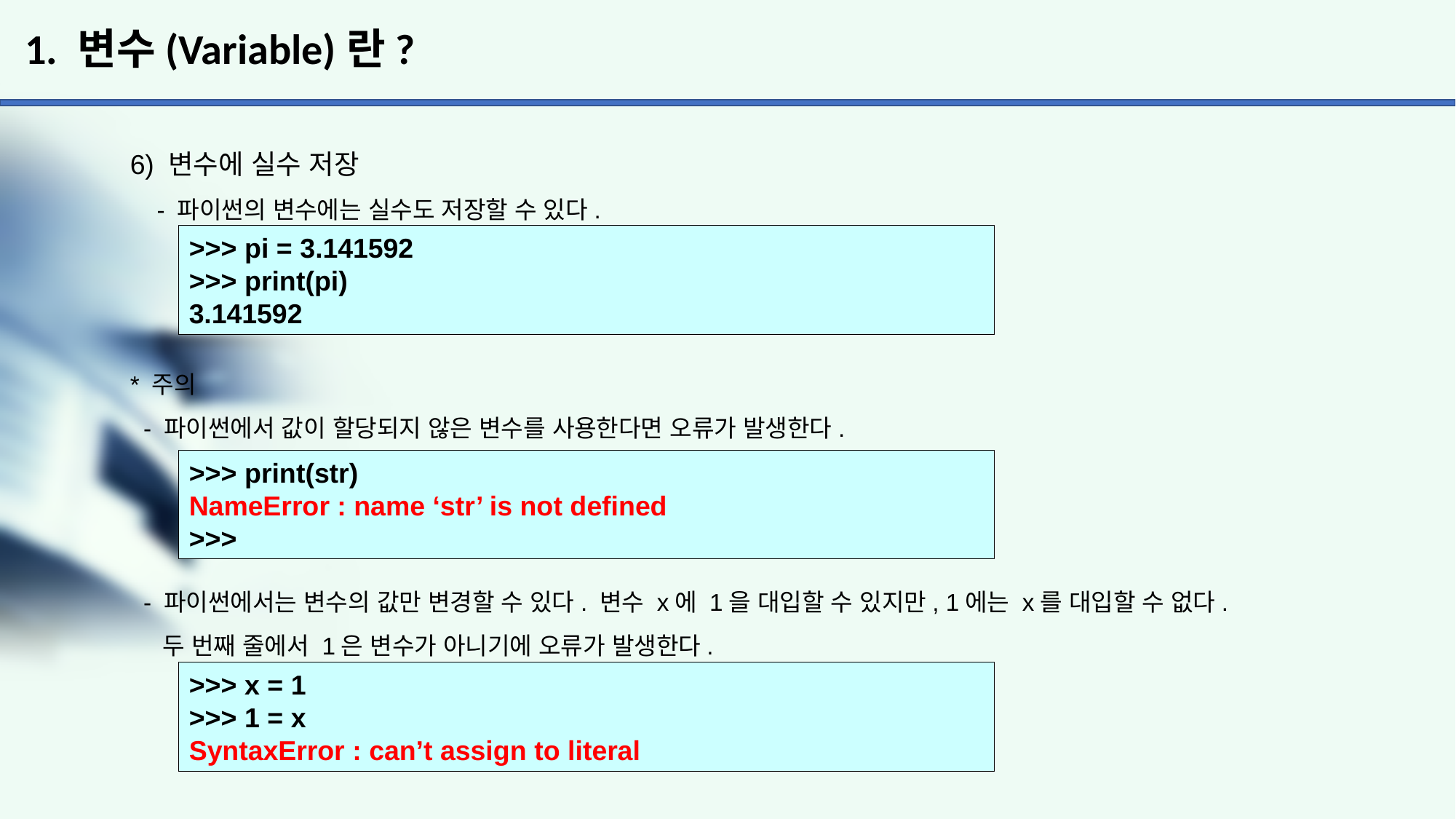

# 1. 변수(Variable)란?
6) 변수에 실수 저장
    - 파이썬의 변수에는 실수도 저장할 수 있다.

* 주의
  - 파이썬에서 값이 할당되지 않은 변수를 사용한다면 오류가 발생한다.

  - 파이썬에서는 변수의 값만 변경할 수 있다. 변수 x에 1을 대입할 수 있지만, 1에는 x를 대입할 수 없다.
    두 번째 줄에서 1은 변수가 아니기에 오류가 발생한다.
>>> pi = 3.141592
>>> print(pi)
3.141592
>>> print(str)
NameError : name ‘str’ is not defined
>>>
>>> x = 1
>>> 1 = x
SyntaxError : can’t assign to literal